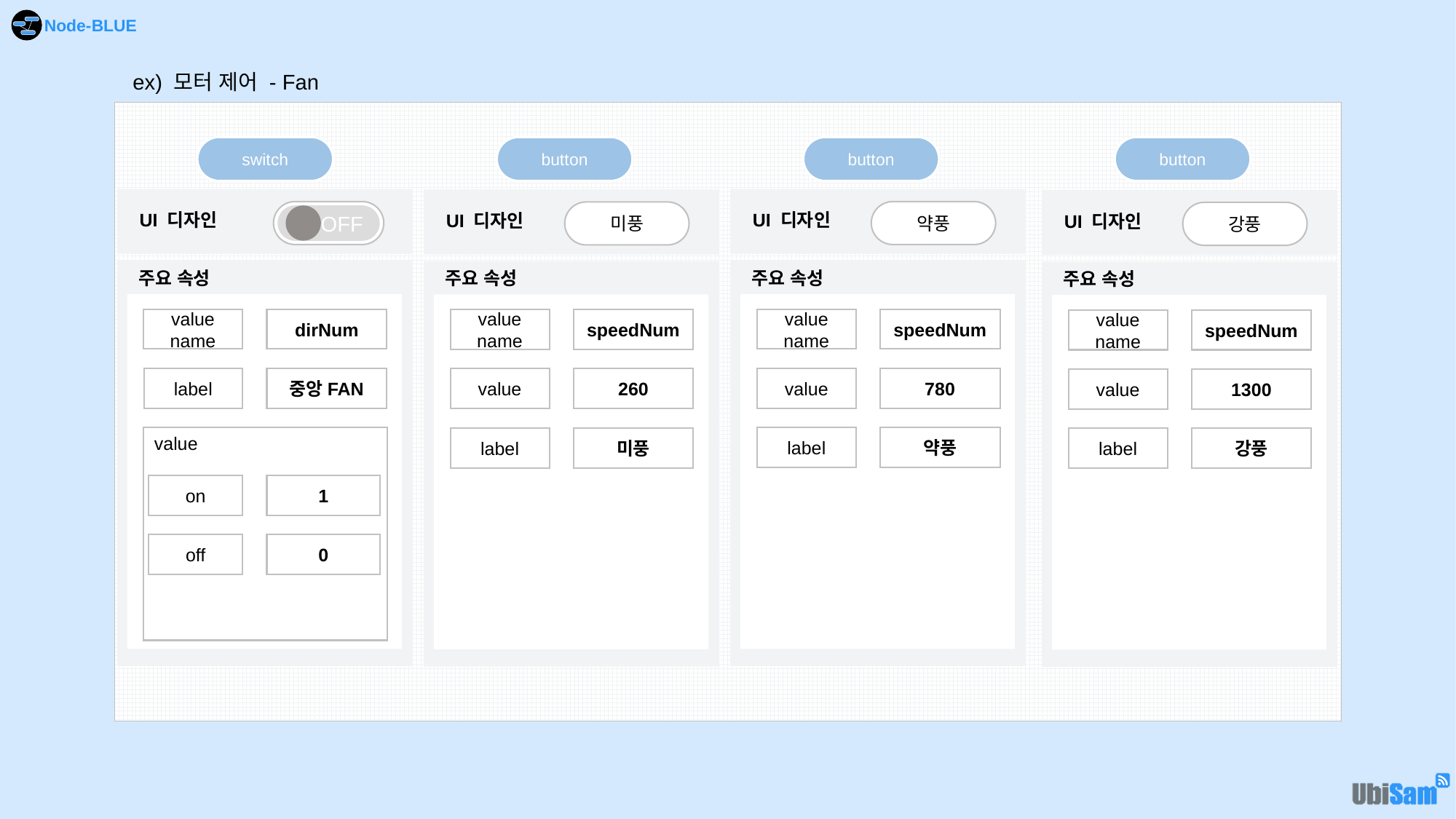

ex) 모터 제어 - Fan
switch

UI 디자인

주요 속성

dirNum
value name
label
중앙FAN
value
on
1
off
0
button

UI 디자인

주요 속성

미풍
speedNum
value name
value
260
미풍
label
button

UI 디자인

주요 속성

약풍
speedNum
value name
value
780
약풍
label
button

UI 디자인

주요 속성

강풍
speedNum
value name
value
1300
강풍
label

OFF